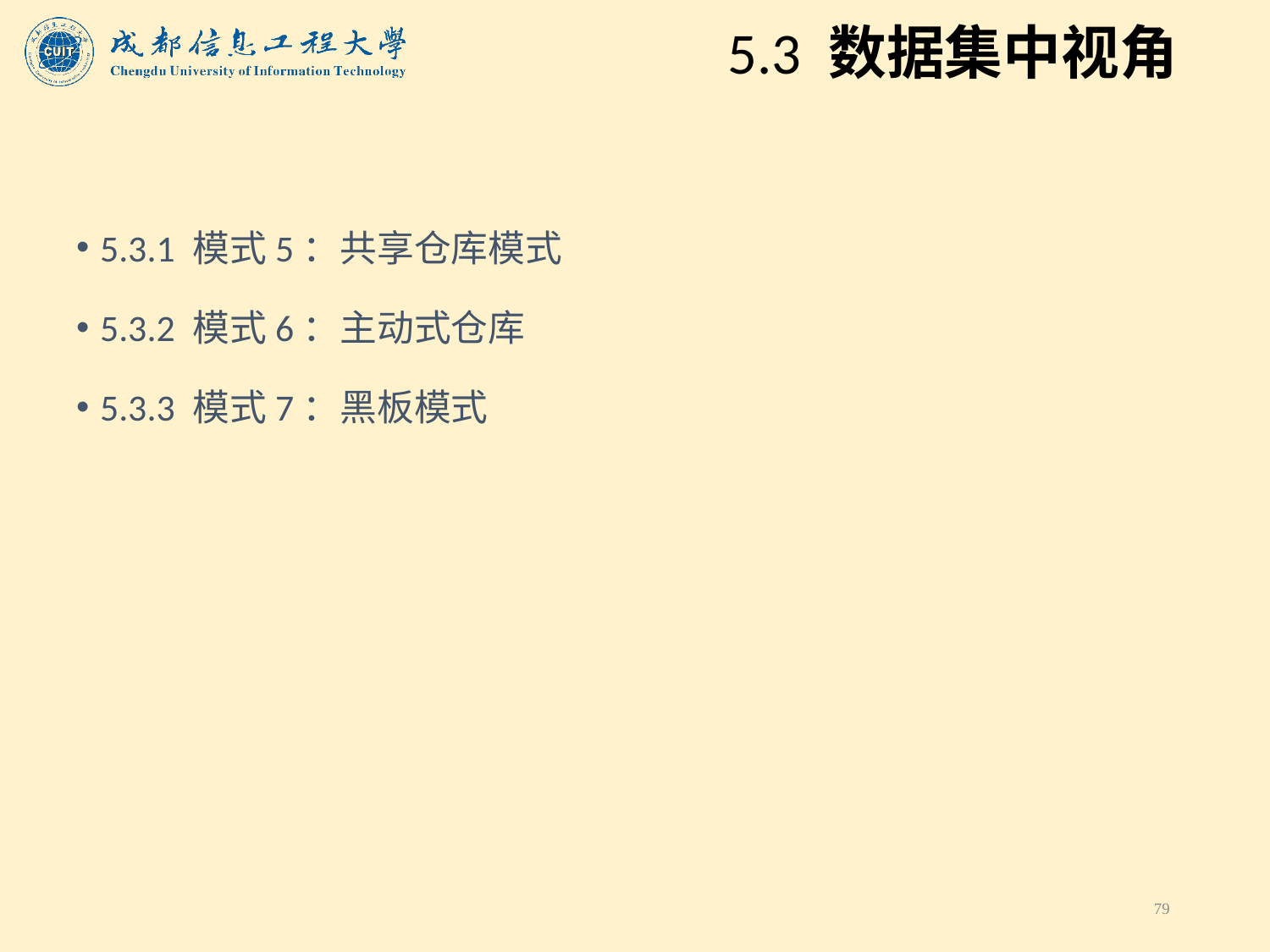

# 5.3 数据集中视角
5.3.1 模式5：共享仓库模式
5.3.2 模式6：主动式仓库
5.3.3 模式7：黑板模式
79